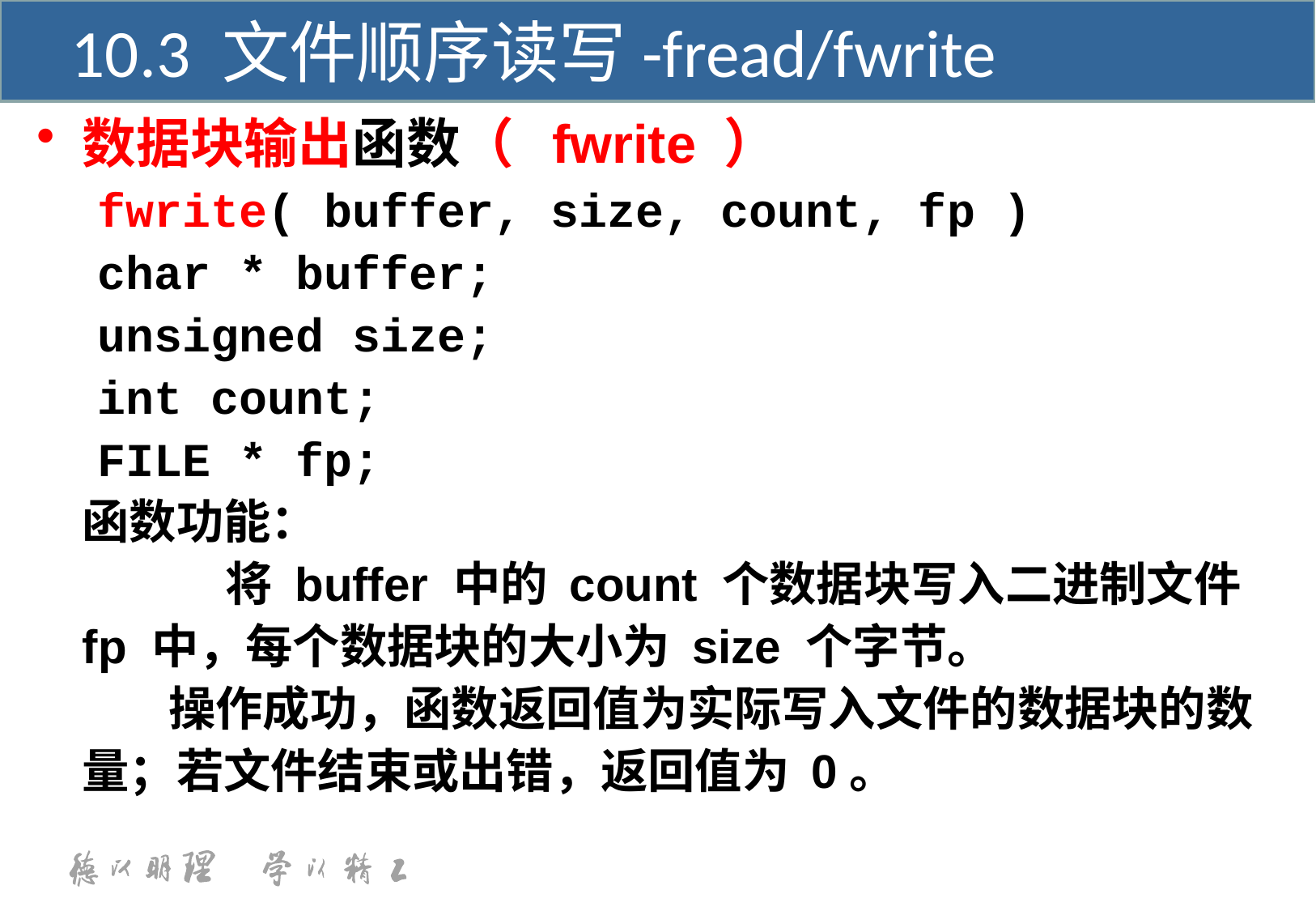

10.3 文件顺序读写-fread/fwrite
数据块输出函数（  fwrite ）
fwrite( buffer, size, count, fp )
char * buffer;
unsigned size;
int count;
FILE * fp;
	函数功能：
		 将 buffer 中的 count 个数据块写入二进制文件 fp 中，每个数据块的大小为 size 个字节。
	       操作成功，函数返回值为实际写入文件的数据块的数量；若文件结束或出错，返回值为 0。